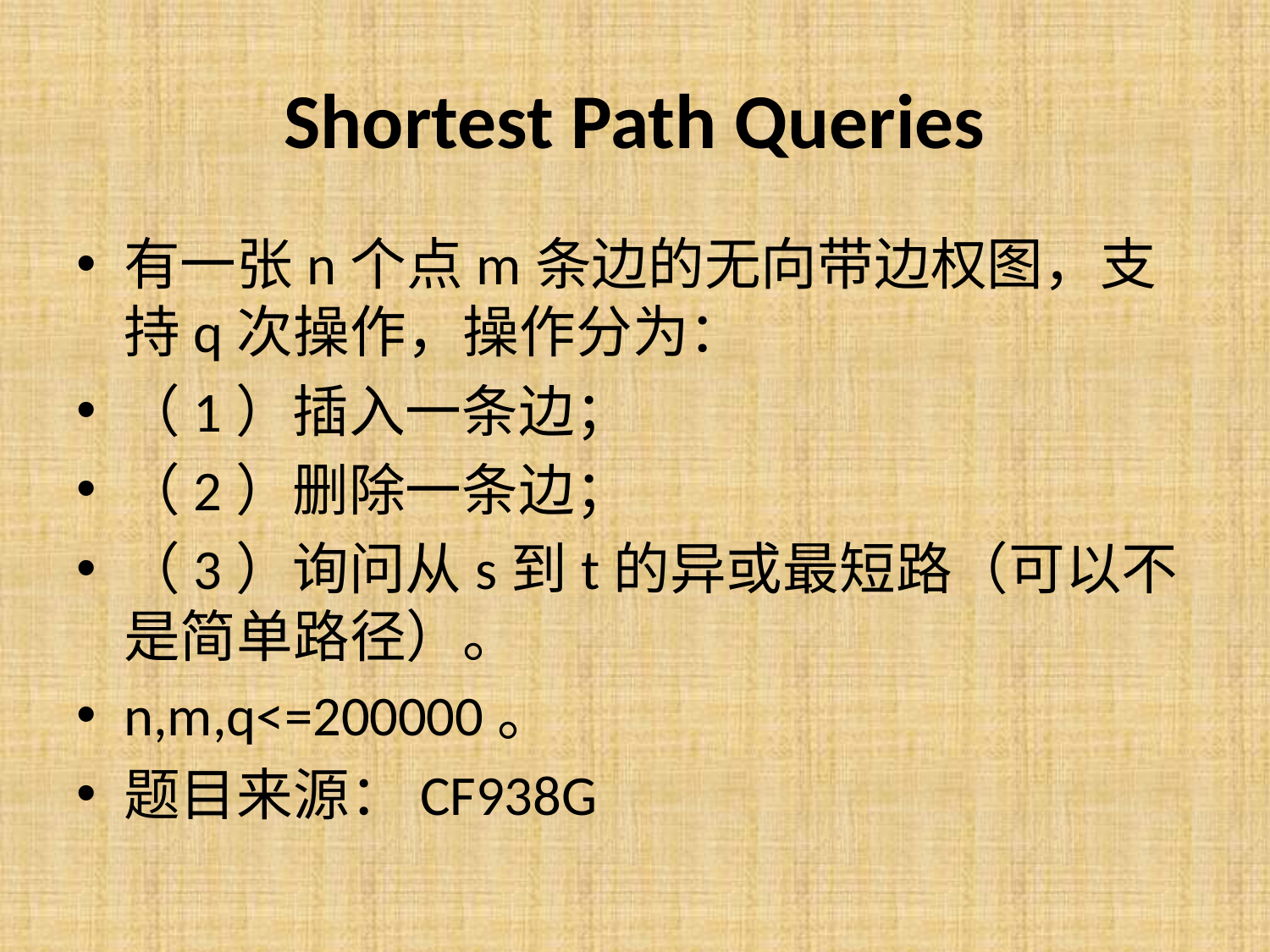

# Shortest Path Queries
有一张n个点m条边的无向带边权图，支持q次操作，操作分为：
（1）插入一条边；
（2）删除一条边；
（3）询问从s到t的异或最短路（可以不是简单路径）。
n,m,q<=200000。
题目来源：CF938G